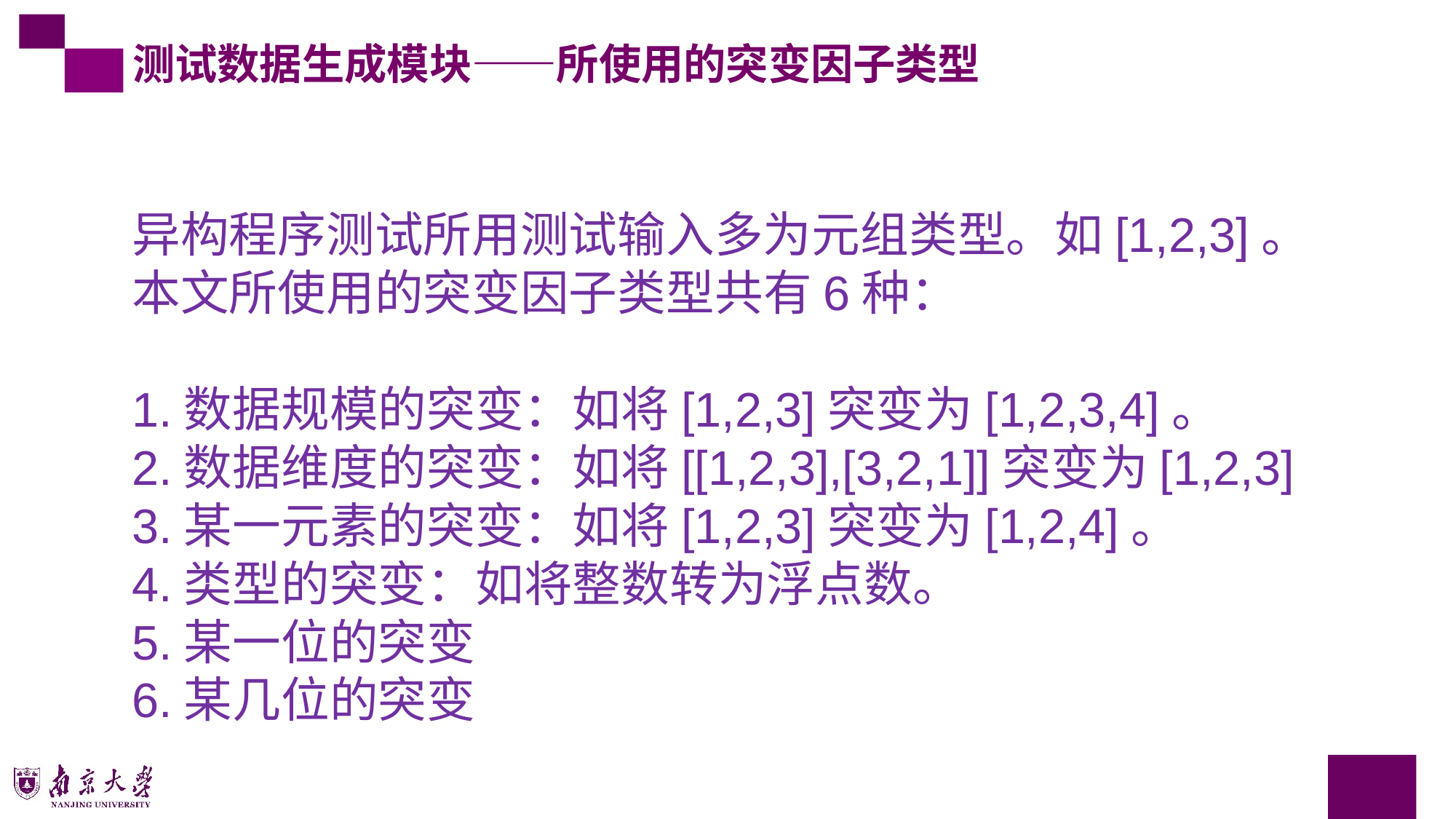

测试数据生成模块——所使用的突变因子类型
异构程序测试所用测试输入多为元组类型。如[1,2,3]。
本文所使用的突变因子类型共有6种：

1.数据规模的突变：如将[1,2,3]突变为[1,2,3,4]。
2.数据维度的突变：如将[[1,2,3],[3,2,1]]突变为[1,2,3]
3.某一元素的突变：如将[1,2,3]突变为[1,2,4]。
4.类型的突变：如将整数转为浮点数。
5.某一位的突变
6.某几位的突变
17